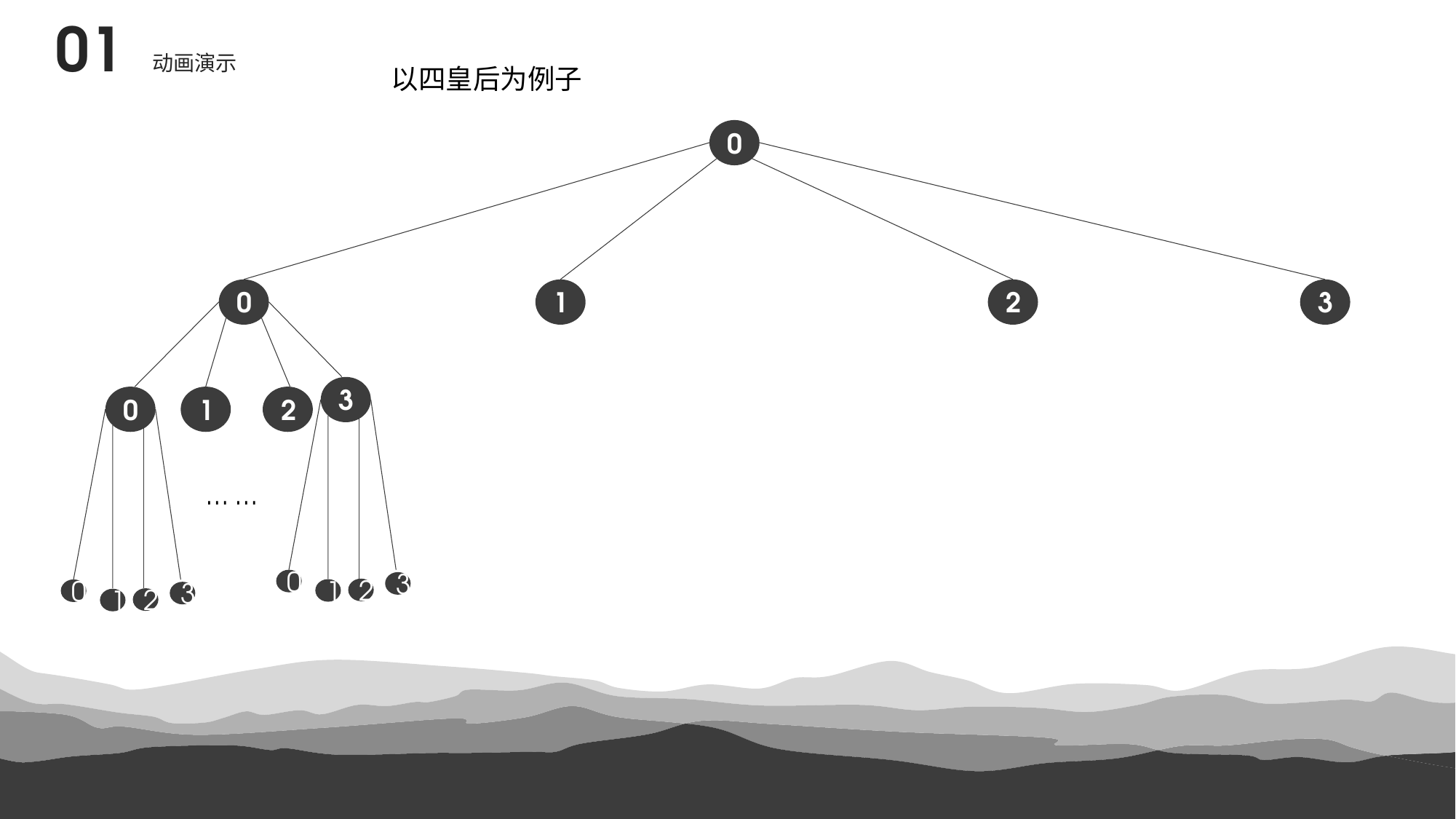

01
动画演示
以四皇后为例子
0
3
0
1
2
3
2
0
1
… …
0
3
2
1
0
3
2
1